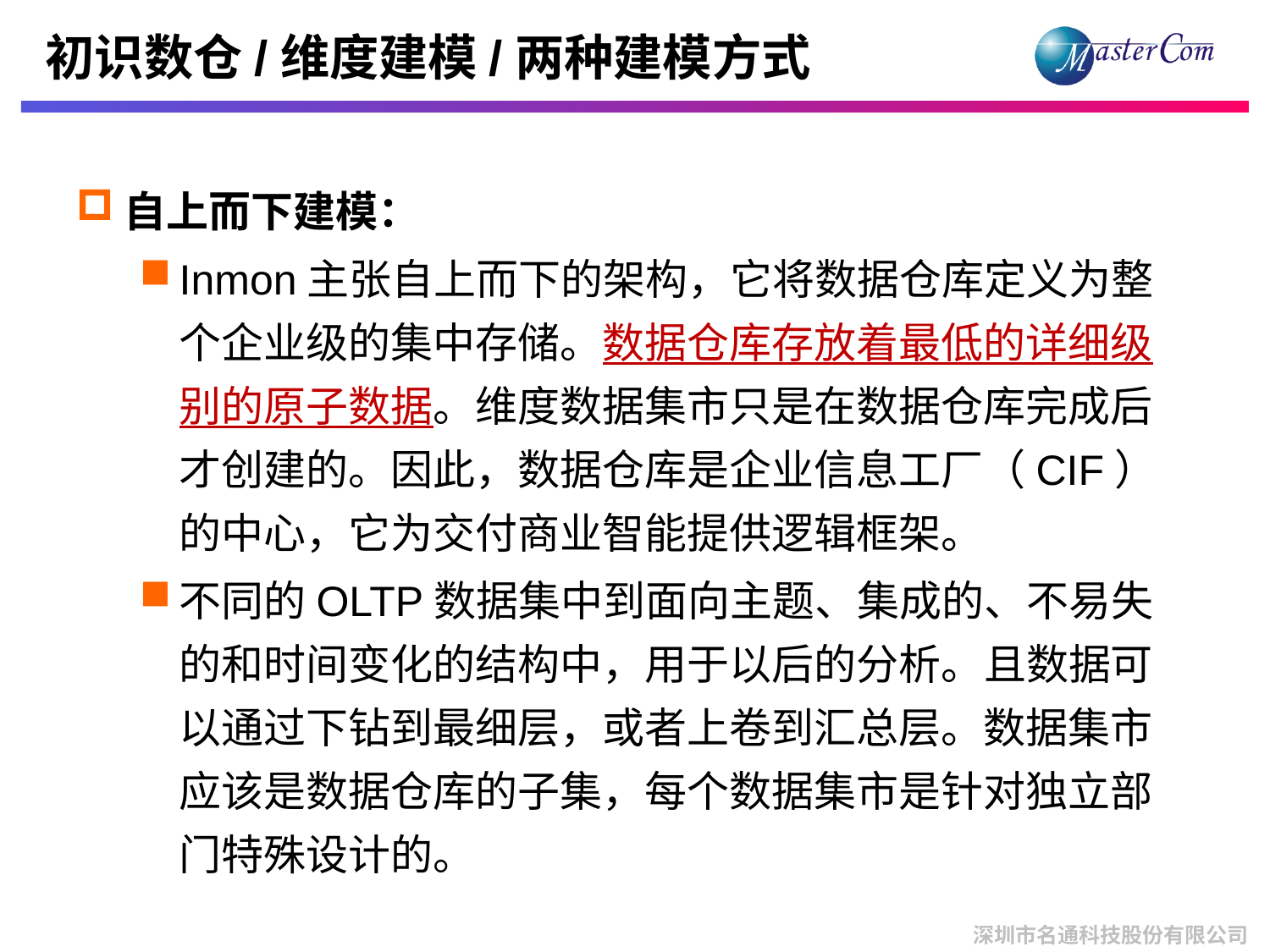

# 初识数仓/维度建模/两种建模方式
自上而下建模：
Inmon主张自上而下的架构，它将数据仓库定义为整个企业级的集中存储。数据仓库存放着最低的详细级别的原子数据。维度数据集市只是在数据仓库完成后才创建的。因此，数据仓库是企业信息工厂（CIF）的中心，它为交付商业智能提供逻辑框架。
不同的OLTP数据集中到面向主题、集成的、不易失的和时间变化的结构中，用于以后的分析。且数据可以通过下钻到最细层，或者上卷到汇总层。数据集市应该是数据仓库的子集，每个数据集市是针对独立部门特殊设计的。